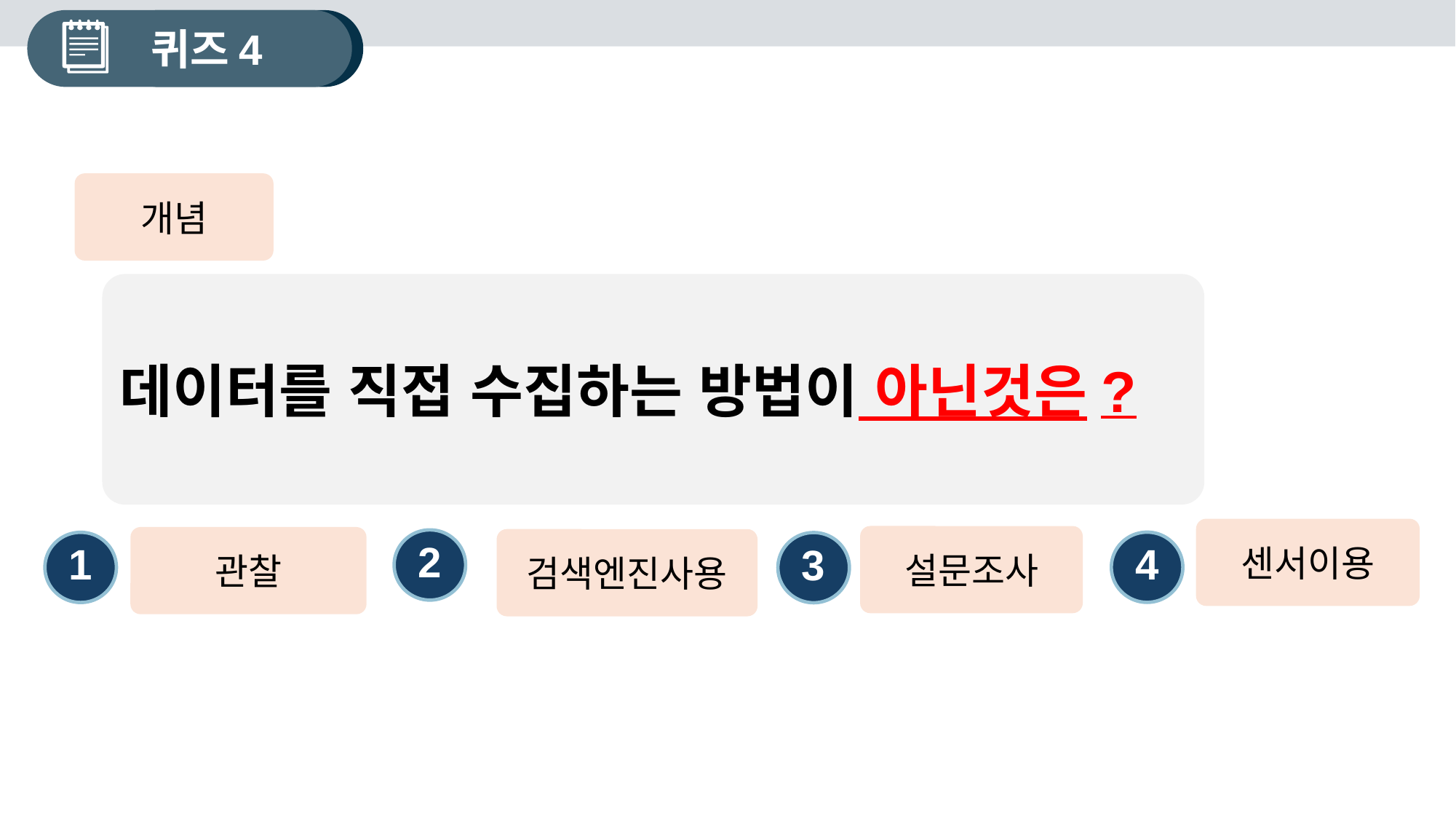

퀴즈4

개념
데이터를 직접 수집하는 방법이 아닌것은?
센서이용
설문조사
관찰
검색엔진사용
2
4
1
3